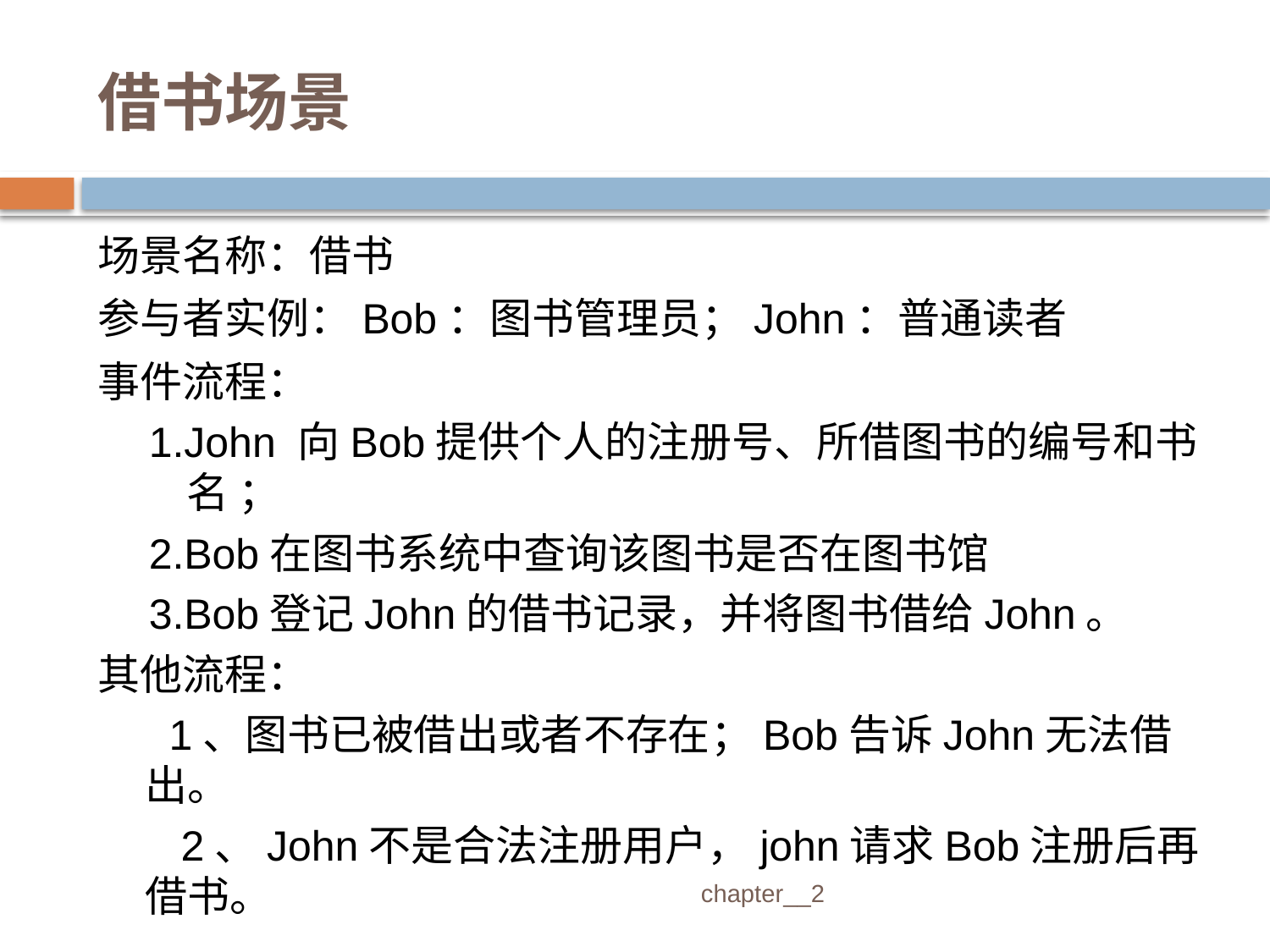

# 借书场景
42
场景名称：借书
参与者实例：Bob：图书管理员；John：普通读者
事件流程：
1.John 向Bob提供个人的注册号、所借图书的编号和书名 ；
2.Bob在图书系统中查询该图书是否在图书馆
3.Bob登记John的借书记录，并将图书借给John。
其他流程：
      1、图书已被借出或者不存在；Bob告诉John无法借出。
       2、John不是合法注册用户，john请求Bob注册后再借书。
 chapter__2